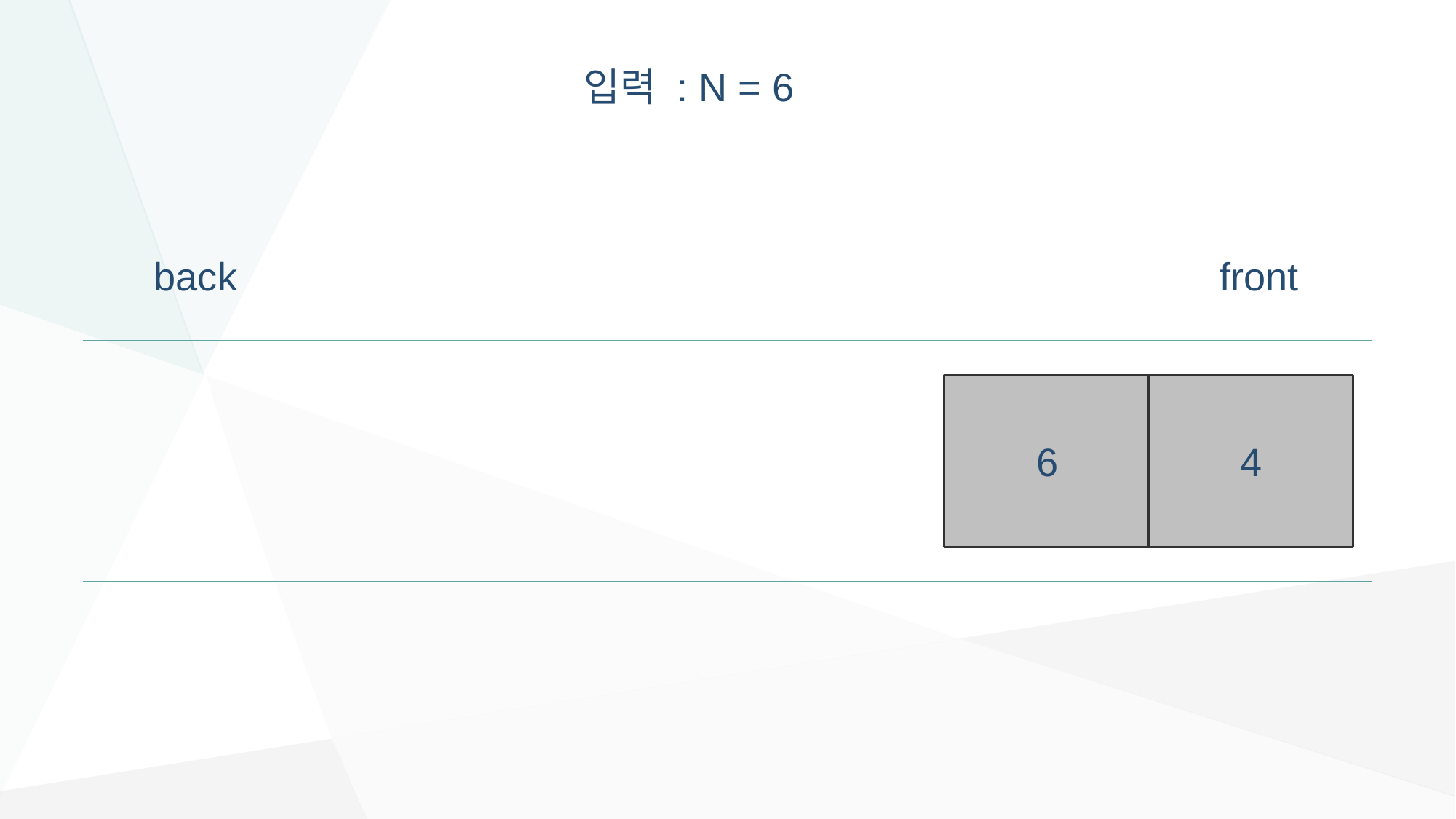

입력 : N = 6
back
front

 6
 4